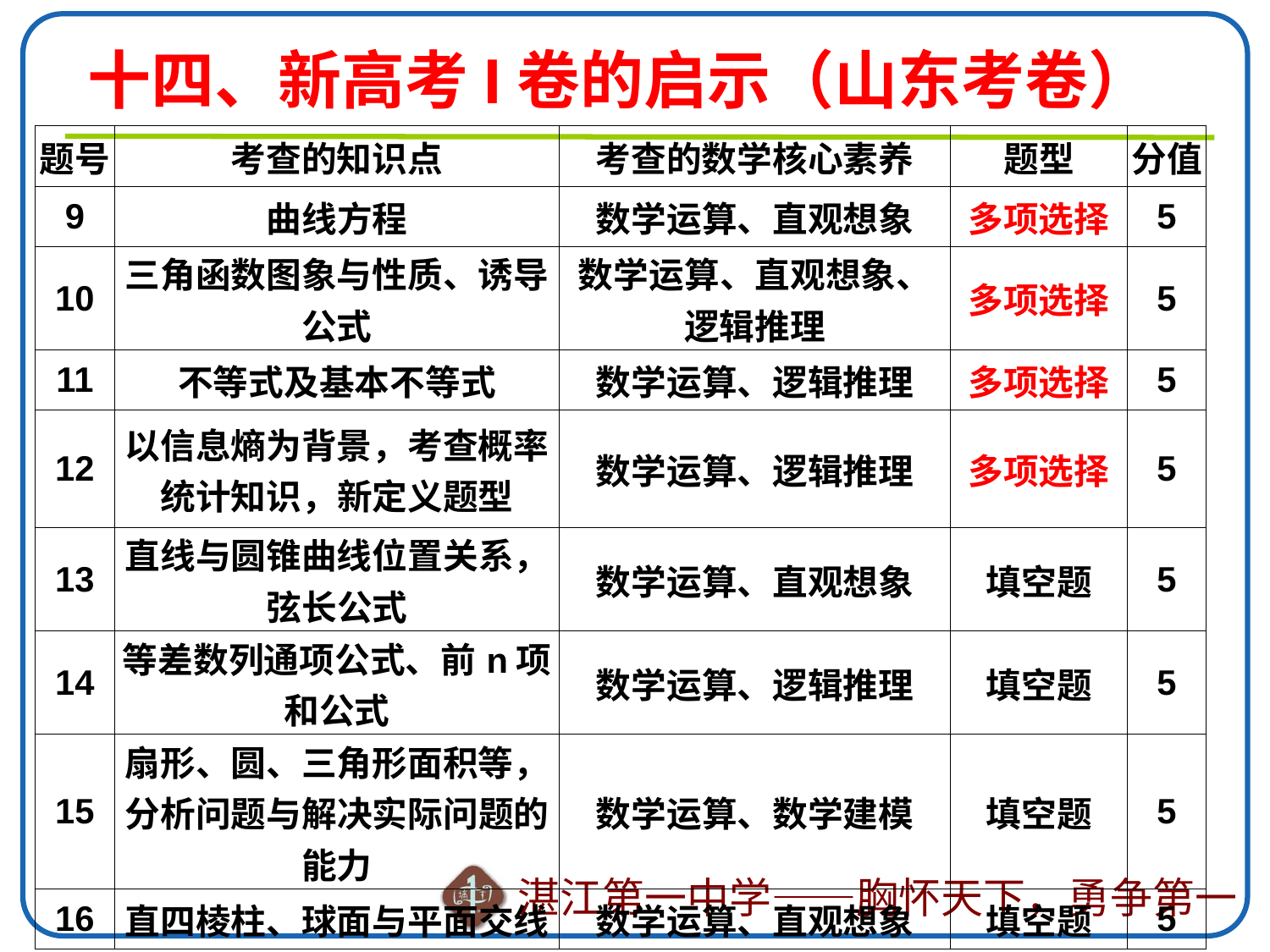

# 十四、新高考I卷的启示（山东考卷）
| 题号 | 考查的知识点 | 考查的数学核心素养 | 题型 | 分值 |
| --- | --- | --- | --- | --- |
| 9 | 曲线方程 | 数学运算、直观想象 | 多项选择 | 5 |
| 10 | 三角函数图象与性质、诱导公式 | 数学运算、直观想象、 逻辑推理 | 多项选择 | 5 |
| 11 | 不等式及基本不等式 | 数学运算、逻辑推理 | 多项选择 | 5 |
| 12 | 以信息熵为背景，考查概率统计知识，新定义题型 | 数学运算、逻辑推理 | 多项选择 | 5 |
| 13 | 直线与圆锥曲线位置关系，弦长公式 | 数学运算、直观想象 | 填空题 | 5 |
| 14 | 等差数列通项公式、前n项和公式 | 数学运算、逻辑推理 | 填空题 | 5 |
| 15 | 扇形、圆、三角形面积等，分析问题与解决实际问题的能力 | 数学运算、数学建模 | 填空题 | 5 |
| 16 | 直四棱柱、球面与平面交线 | 数学运算、直观想象 | 填空题 | 5 |
54